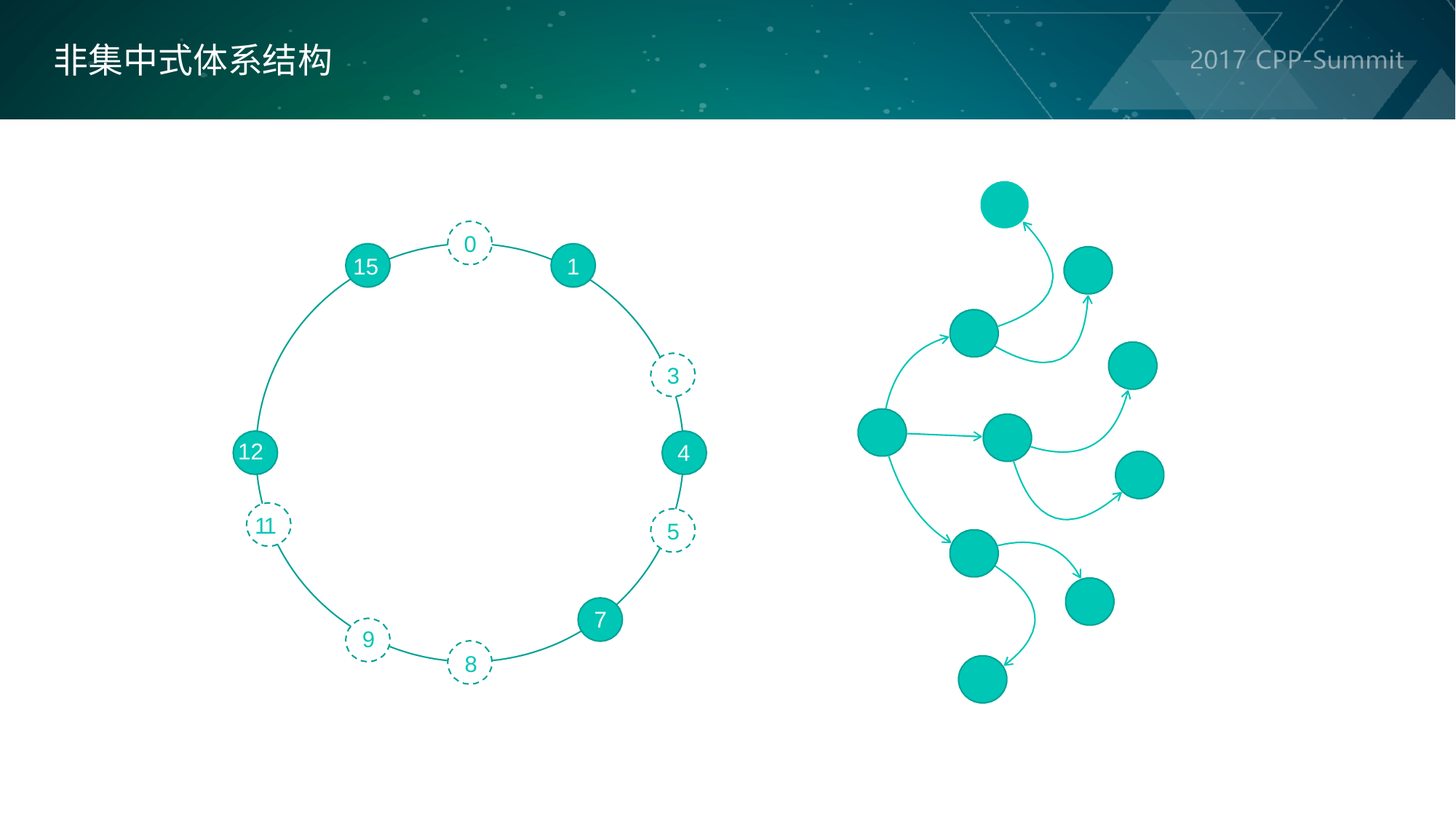

非集中式体系结构

0

15
1

3

12

4

11
5

7

9
8